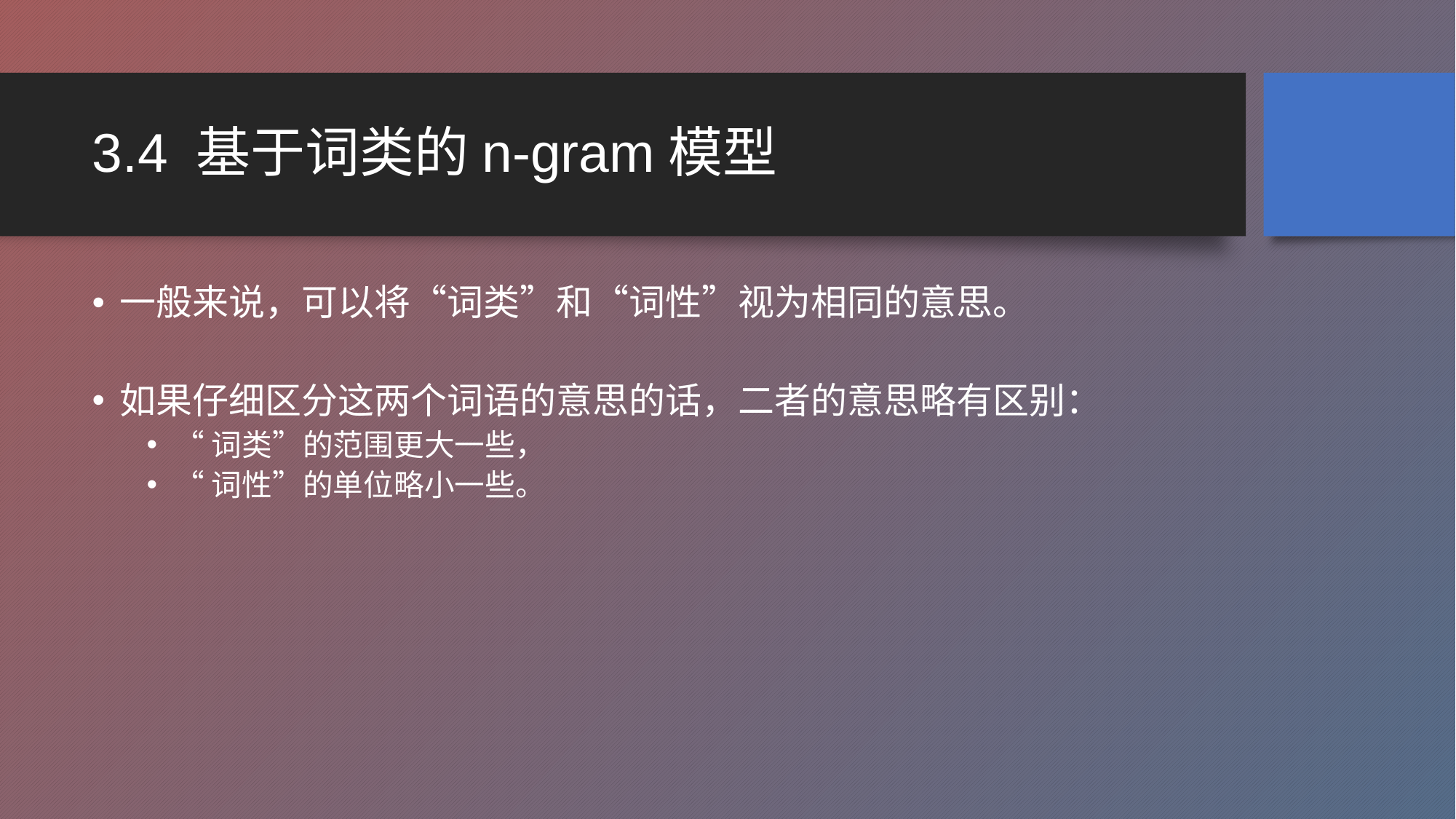

# 3.4 基于词类的n-gram模型
一般来说，可以将“词类”和“词性”视为相同的意思。
如果仔细区分这两个词语的意思的话，二者的意思略有区别：
“词类”的范围更大一些，
“词性”的单位略小一些。